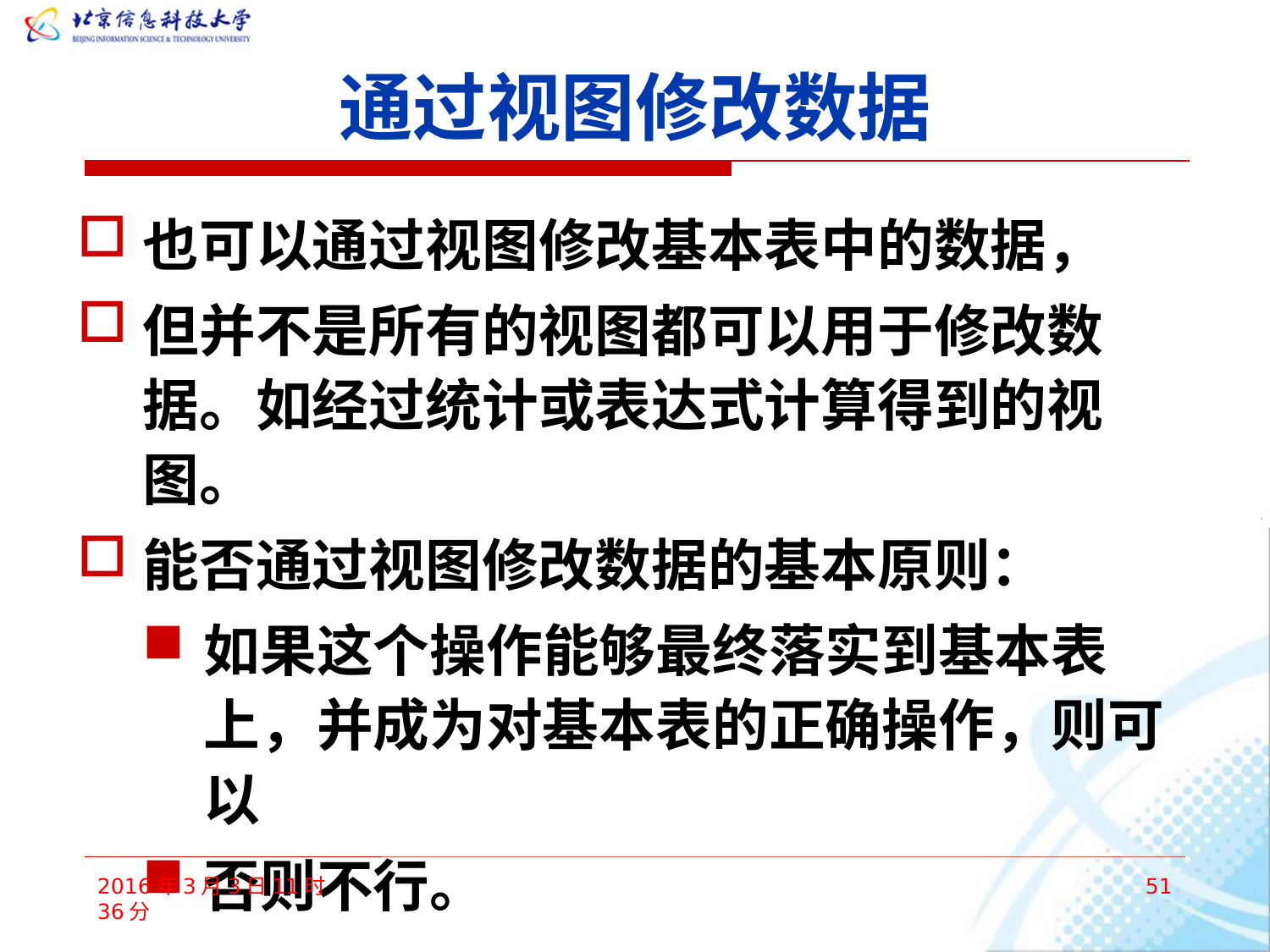

# 通过视图修改数据
也可以通过视图修改基本表中的数据，
但并不是所有的视图都可以用于修改数据。如经过统计或表达式计算得到的视图。
能否通过视图修改数据的基本原则：
如果这个操作能够最终落实到基本表上，并成为对基本表的正确操作，则可以
否则不行。
2016年3月3日11时36分
51